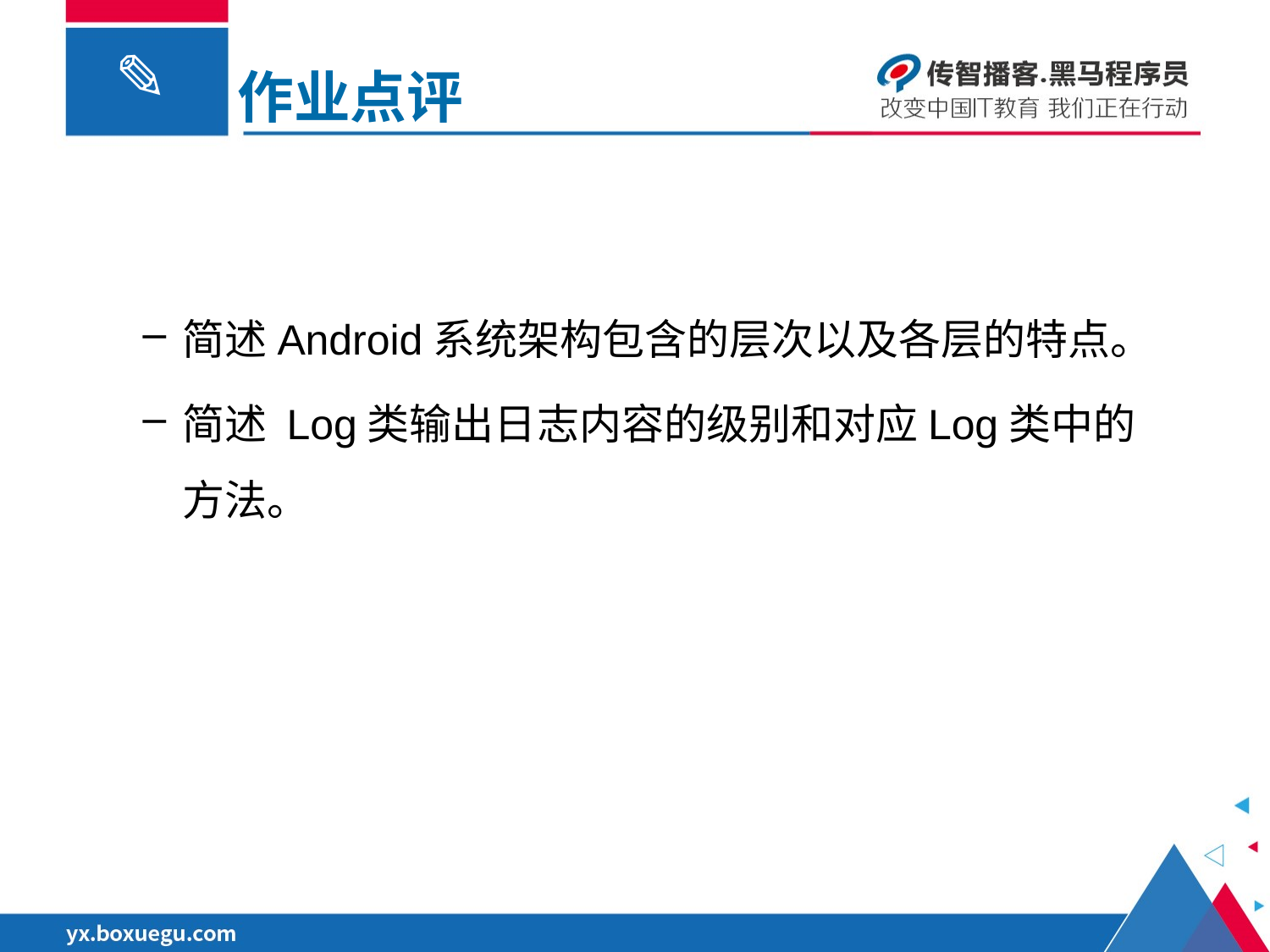

作业点评
简述Android系统架构包含的层次以及各层的特点。
简述 Log类输出日志内容的级别和对应Log类中的方法。